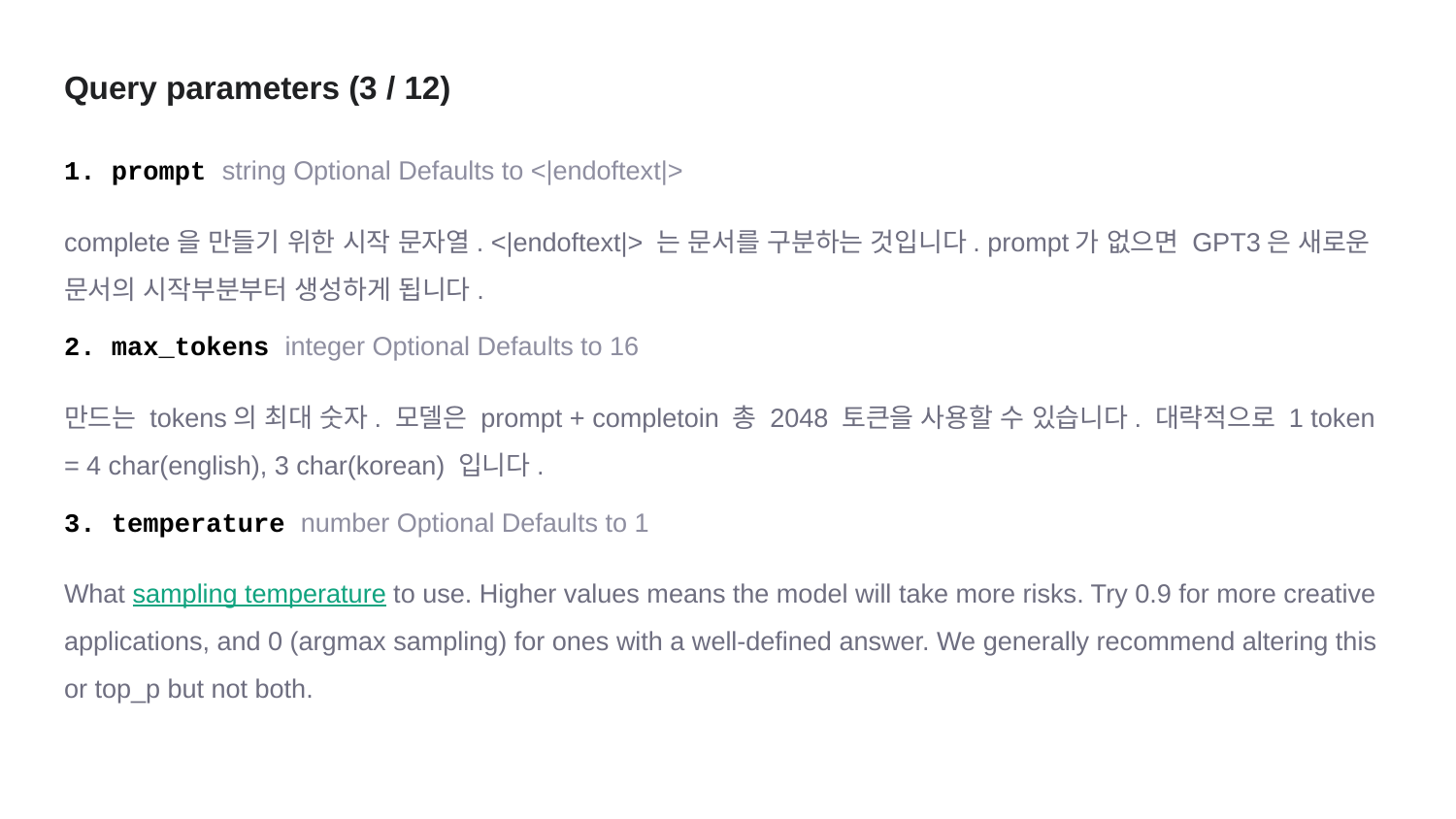

# Query parameters (3 / 12)
1. prompt string Optional Defaults to <|endoftext|>
complete을 만들기 위한 시작 문자열. <|endoftext|> 는 문서를 구분하는 것입니다. prompt가 없으면 GPT3은 새로운 문서의 시작부분부터 생성하게 됩니다.
2. max_tokens integer Optional Defaults to 16
만드는 tokens의 최대 숫자. 모델은 prompt + completoin 총 2048 토큰을 사용할 수 있습니다. 대략적으로 1 token = 4 char(english), 3 char(korean) 입니다.
3. temperature number Optional Defaults to 1
What sampling temperature to use. Higher values means the model will take more risks. Try 0.9 for more creative applications, and 0 (argmax sampling) for ones with a well-defined answer. We generally recommend altering this or top_p but not both.